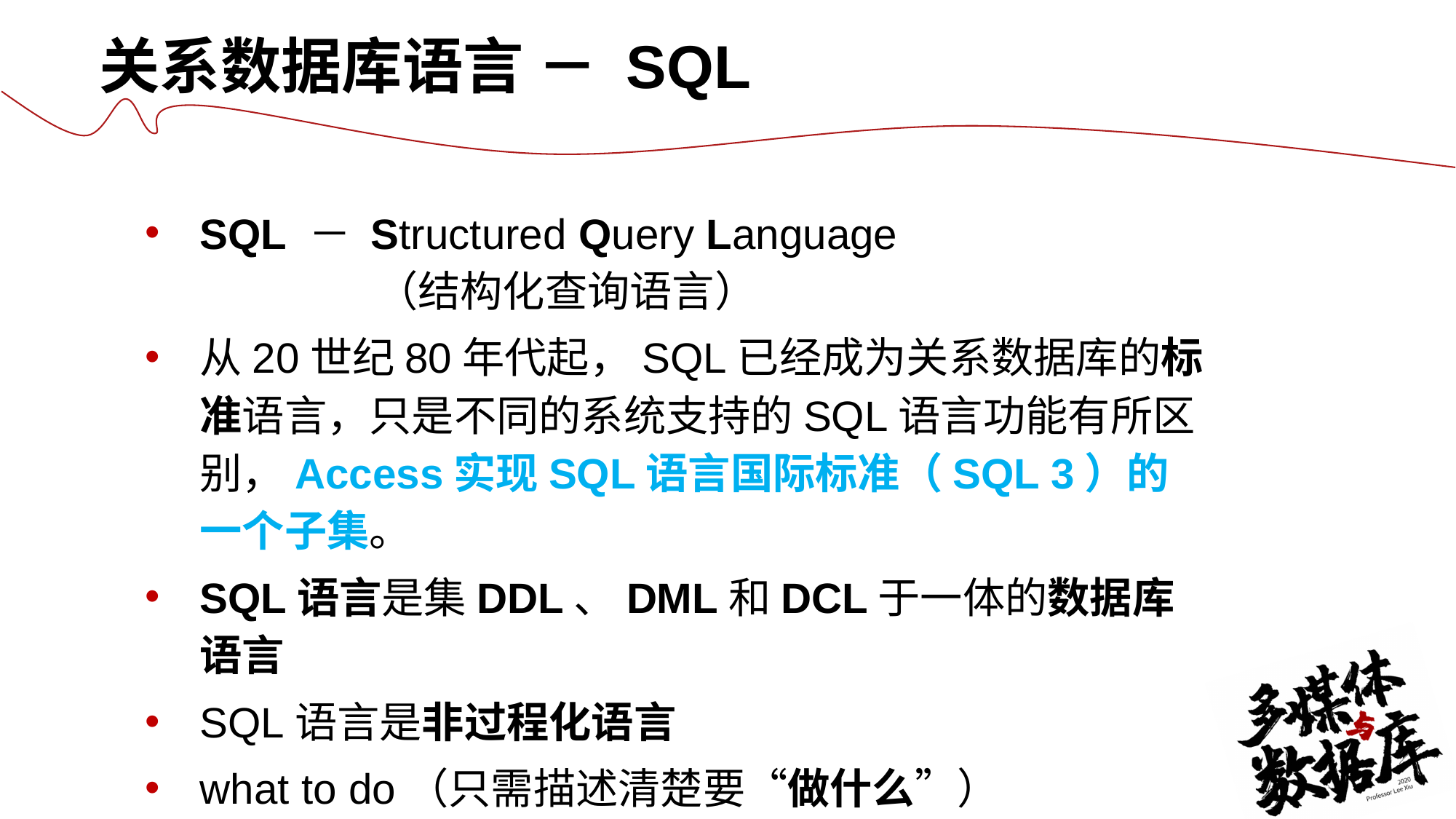

关系数据库语言 － SQL
SQL － Structured Query Language
              （结构化查询语言）
从20世纪80年代起，SQL已经成为关系数据库的标准语言，只是不同的系统支持的SQL语言功能有所区别，Access实现SQL语言国际标准（SQL 3）的一个子集。
SQL语言是集DDL、DML和DCL于一体的数据库语言
SQL语言是非过程化语言
what to do（只需描述清楚要“做什么”）